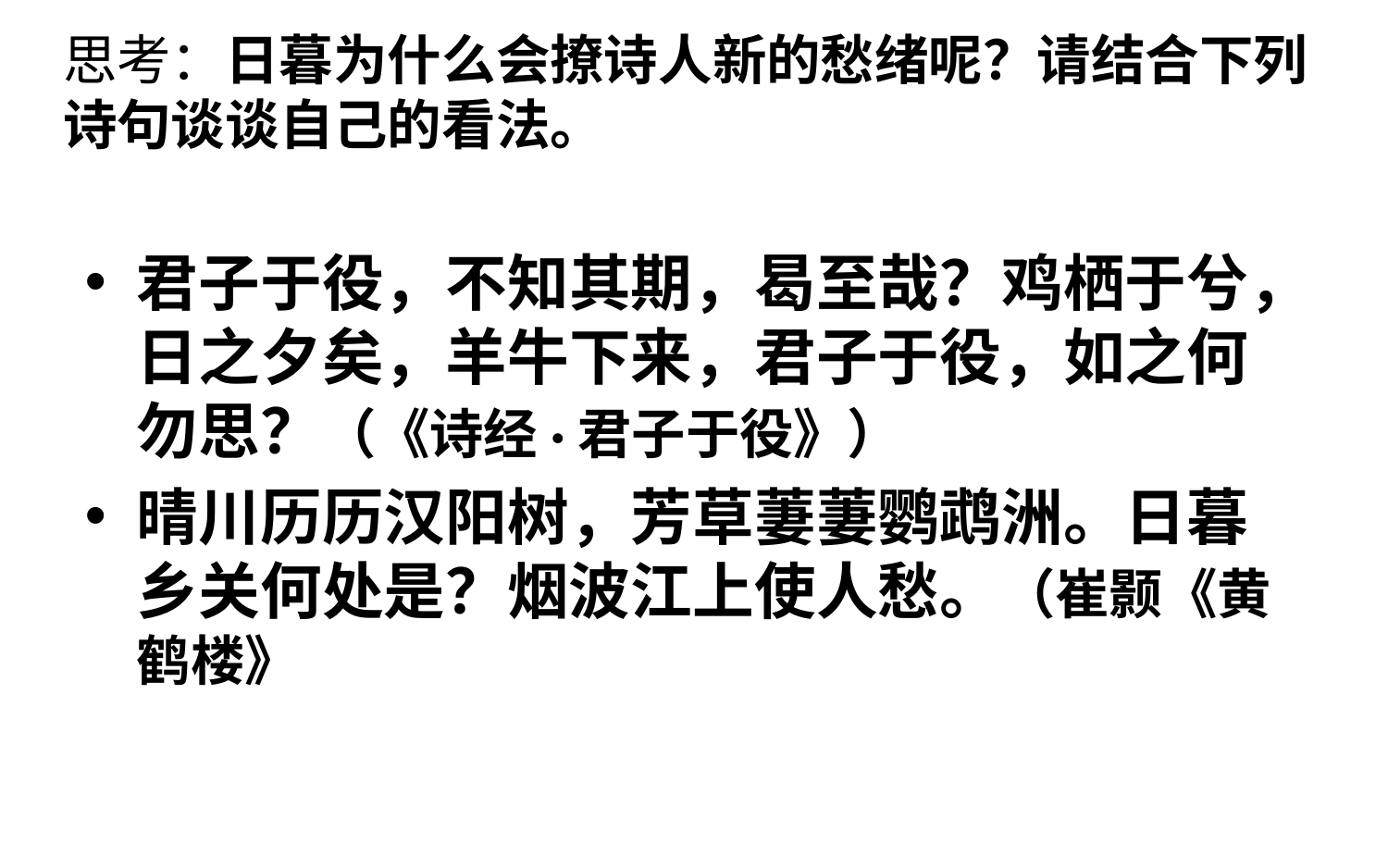

# 思考：日暮为什么会撩诗人新的愁绪呢？请结合下列诗句谈谈自己的看法。
君子于役，不知其期，曷至哉？鸡栖于兮，日之夕矣，羊牛下来，君子于役，如之何勿思？（《诗经·君子于役》）
晴川历历汉阳树，芳草萋萋鹦鹉洲。日暮乡关何处是？烟波江上使人愁。（崔颢《黄鹤楼》